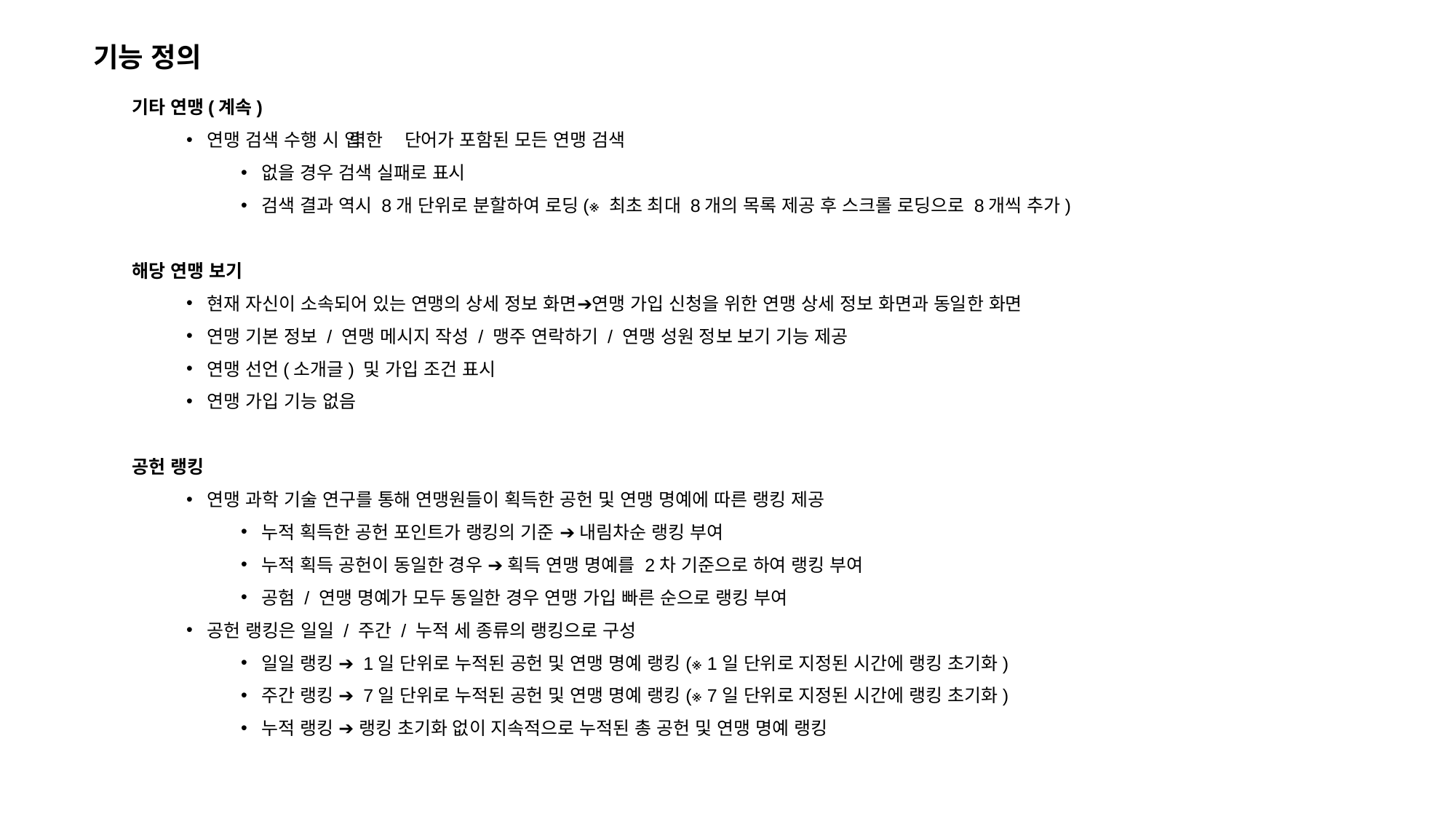

기능 정의
기타 연맹(계속)
연맹 검색 수행 시 ➔ 입력한 단어가 포함된 모든 연맹 검색
없을 경우 검색 실패로 표시
검색 결과 역시 8개 단위로 분할하여 로딩(※ 최초 최대 8개의 목록 제공 후 스크롤 로딩으로 8개씩 추가)

해당 연맹 보기
현재 자신이 소속되어 있는 연맹의 상세 정보 화면➔연맹 가입 신청을 위한 연맹 상세 정보 화면과 동일한 화면
연맹 기본 정보 / 연맹 메시지 작성 / 맹주 연락하기 / 연맹 성원 정보 보기 기능 제공
연맹 선언(소개글) 및 가입 조건 표시
연맹 가입 기능 없음

공헌 랭킹
연맹 과학 기술 연구를 통해 연맹원들이 획득한 공헌 및 연맹 명예에 따른 랭킹 제공
누적 획득한 공헌 포인트가 랭킹의 기준 ➔ 내림차순 랭킹 부여
누적 획득 공헌이 동일한 경우 ➔ 획득 연맹 명예를 2차 기준으로 하여 랭킹 부여
공험 / 연맹 명예가 모두 동일한 경우 연맹 가입 빠른 순으로 랭킹 부여
공헌 랭킹은 일일 / 주간 / 누적 세 종류의 랭킹으로 구성
일일 랭킹 ➔ 1일 단위로 누적된 공헌 및 연맹 명예 랭킹(※ 1일 단위로 지정된 시간에 랭킹 초기화)
주간 랭킹 ➔ 7일 단위로 누적된 공헌 및 연맹 명예 랭킹(※ 7일 단위로 지정된 시간에 랭킹 초기화)
누적 랭킹 ➔ 랭킹 초기화 없이 지속적으로 누적된 총 공헌 및 연맹 명예 랭킹